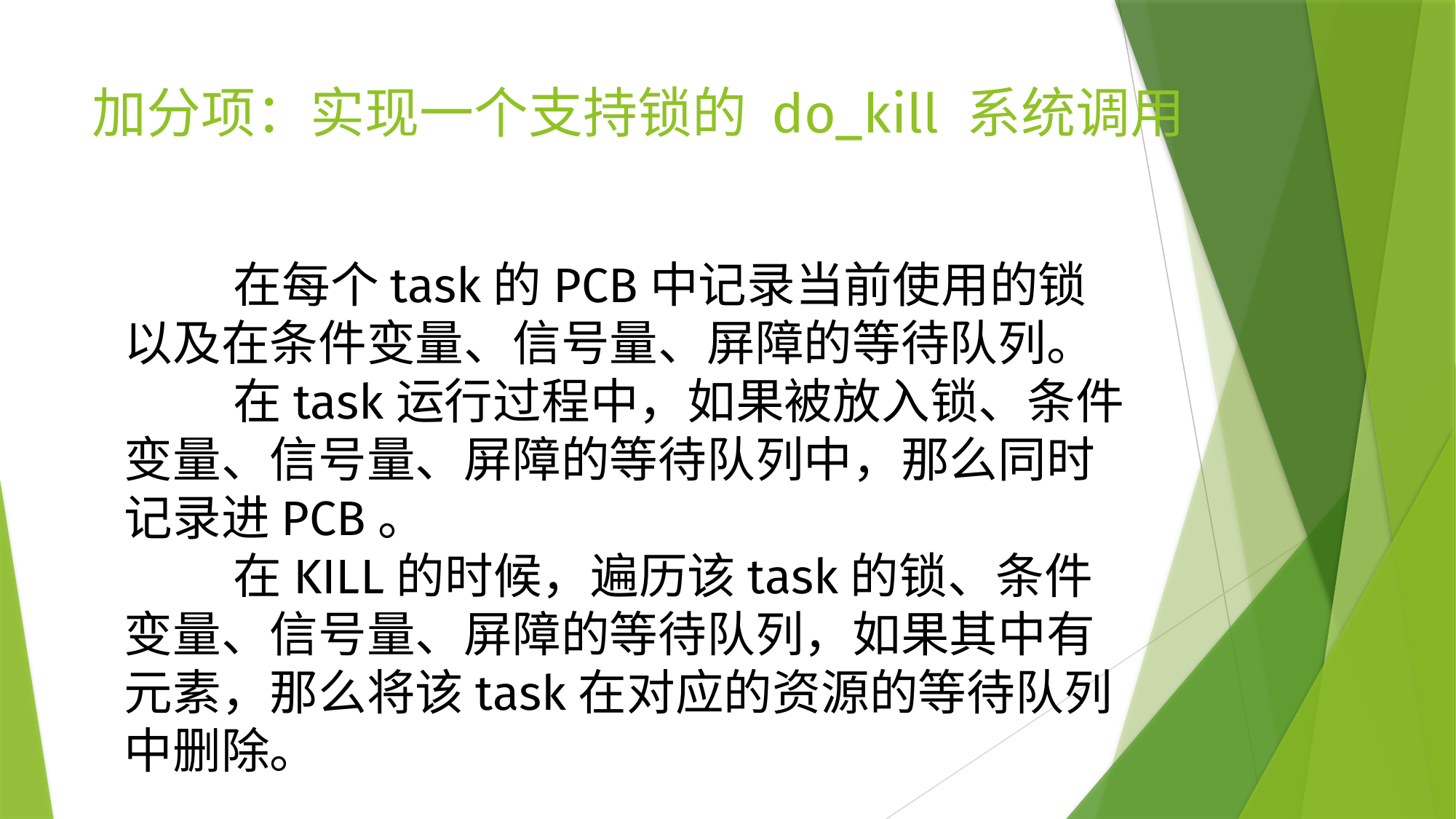

# 加分项：实现一个支持锁的 do_kill 系统调用
	在每个task的PCB中记录当前使用的锁以及在条件变量、信号量、屏障的等待队列。
	在task运行过程中，如果被放入锁、条件变量、信号量、屏障的等待队列中，那么同时记录进PCB。
	在KILL的时候，遍历该task的锁、条件变量、信号量、屏障的等待队列，如果其中有元素，那么将该task在对应的资源的等待队列中删除。